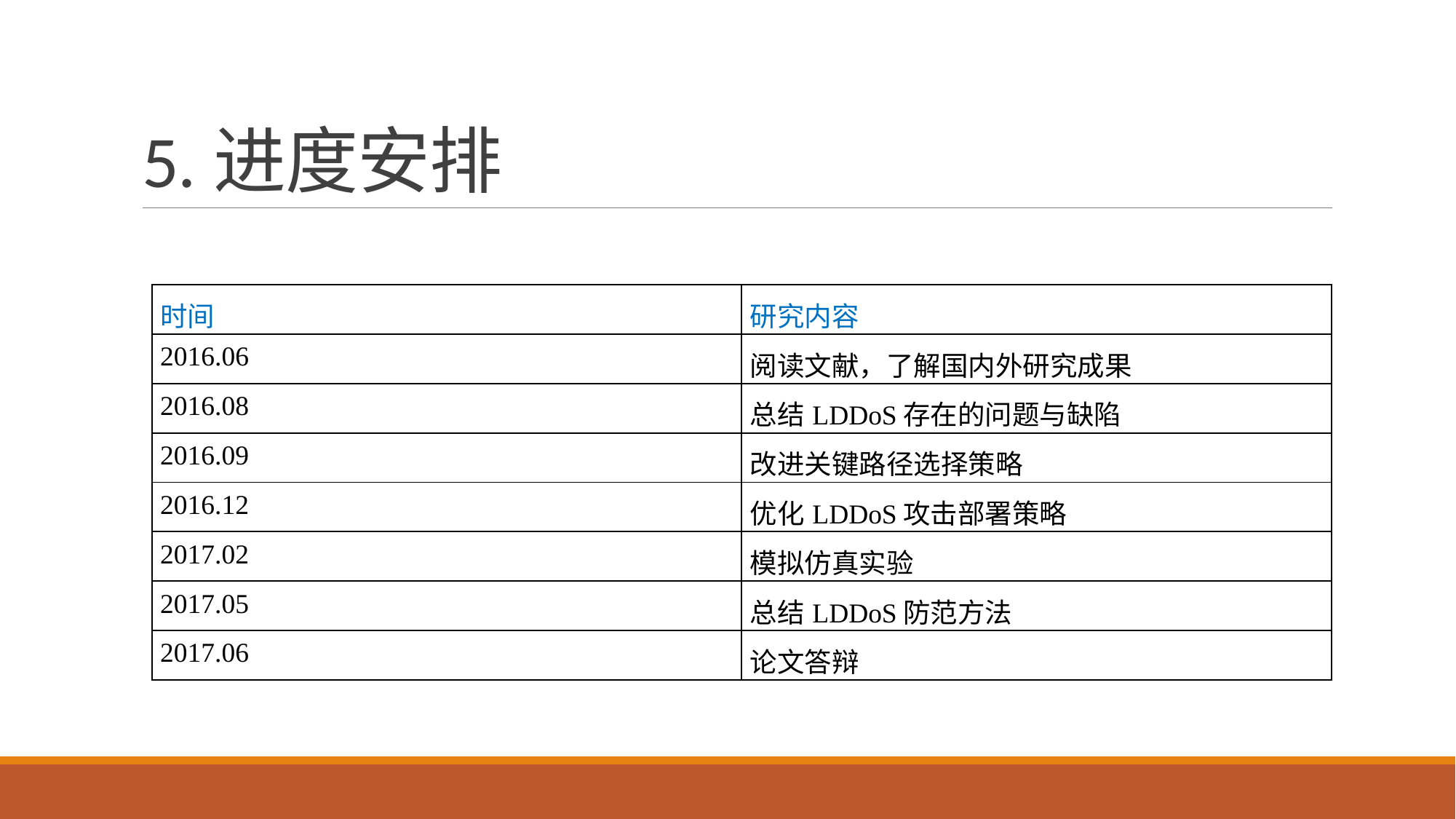

# 5.进度安排
| 时间 | 研究内容 |
| --- | --- |
| 2016.06 | 阅读文献，了解国内外研究成果 |
| 2016.08 | 总结LDDoS存在的问题与缺陷 |
| 2016.09 | 改进关键路径选择策略 |
| 2016.12 | 优化LDDoS攻击部署策略 |
| 2017.02 | 模拟仿真实验 |
| 2017.05 | 总结LDDoS防范方法 |
| 2017.06 | 论文答辩 |